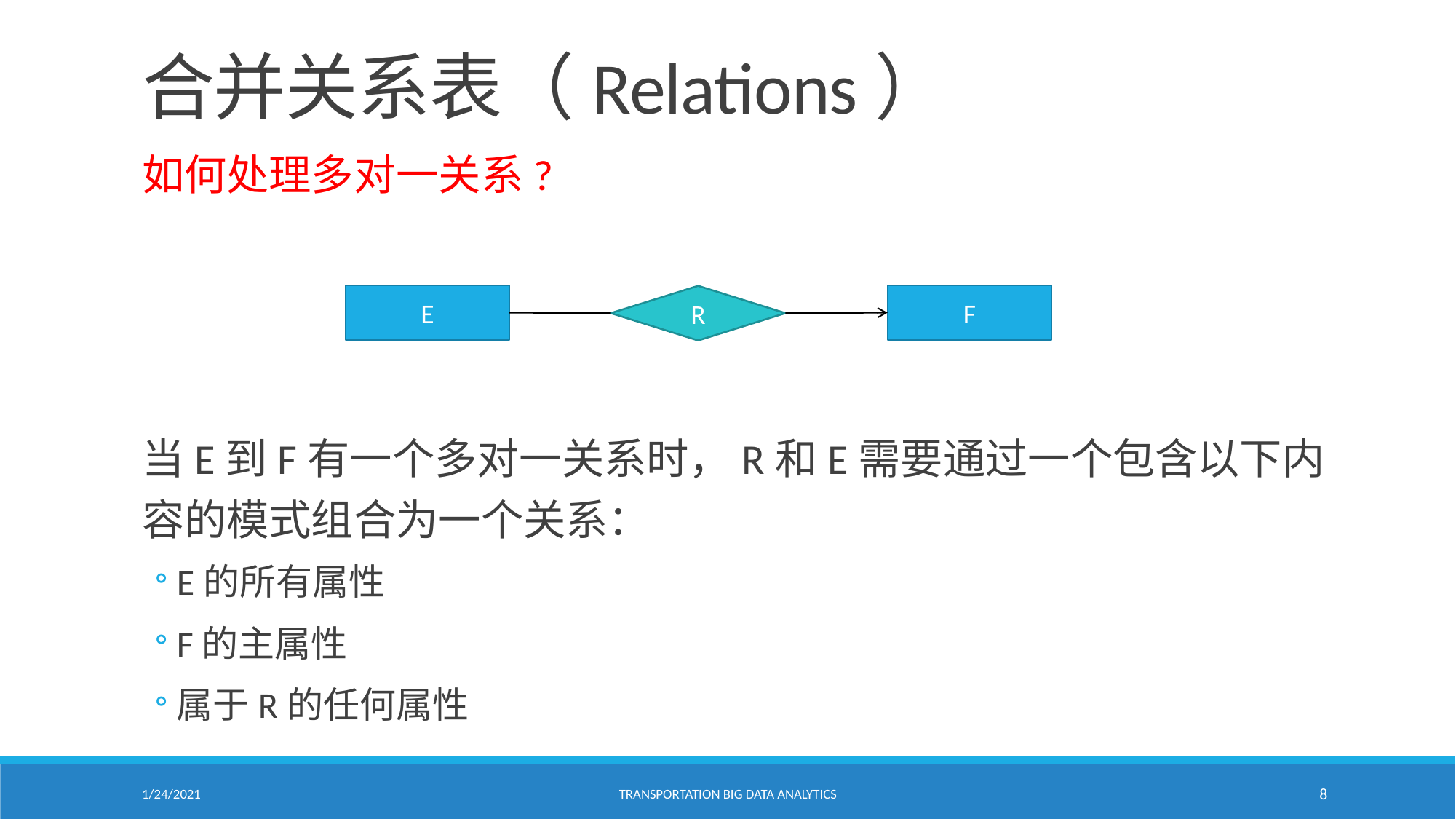

# 合并关系表（Relations）
如何处理多对一关系?

当E到F有一个多对一关系时，R和E需要通过一个包含以下内容的模式组合为一个关系：
E的所有属性
F的主属性
属于R的任何属性
E
F
R
1/24/2021
Transportation Big Data Analytics
8